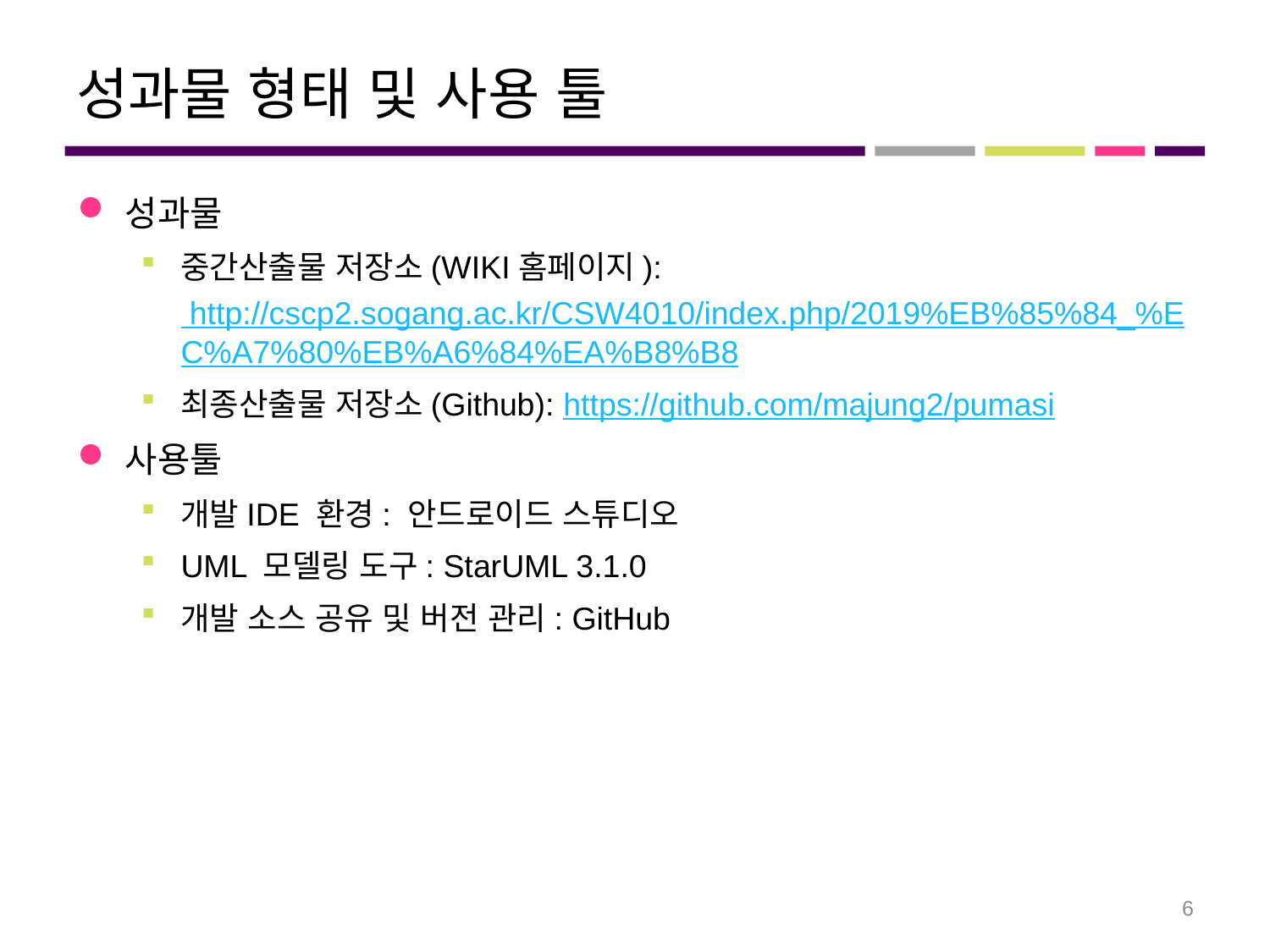

# 성과물 형태 및 사용 툴
성과물
중간산출물 저장소(WIKI홈페이지):  http://cscp2.sogang.ac.kr/CSW4010/index.php/2019%EB%85%84_%EC%A7%80%EB%A6%84%EA%B8%B8
최종산출물 저장소(Github): https://github.com/majung2/pumasi
사용툴
개발IDE 환경: 안드로이드 스튜디오
UML 모델링 도구: StarUML 3.1.0
개발 소스 공유 및 버전 관리: GitHub

6